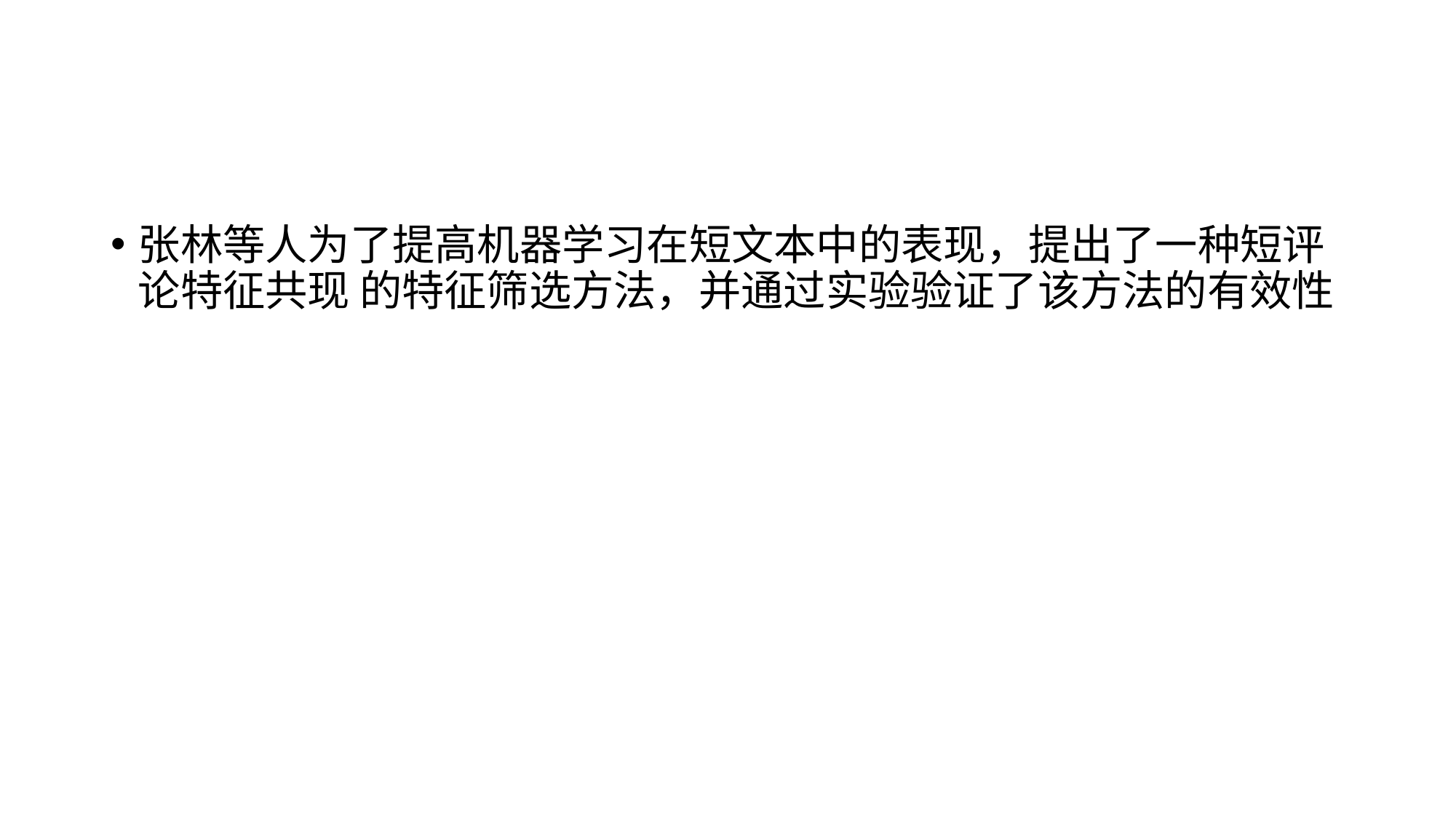

#
张林等人为了提高机器学习在短文本中的表现，提出了一种短评论特征共现 的特征筛选方法，并通过实验验证了该方法的有效性